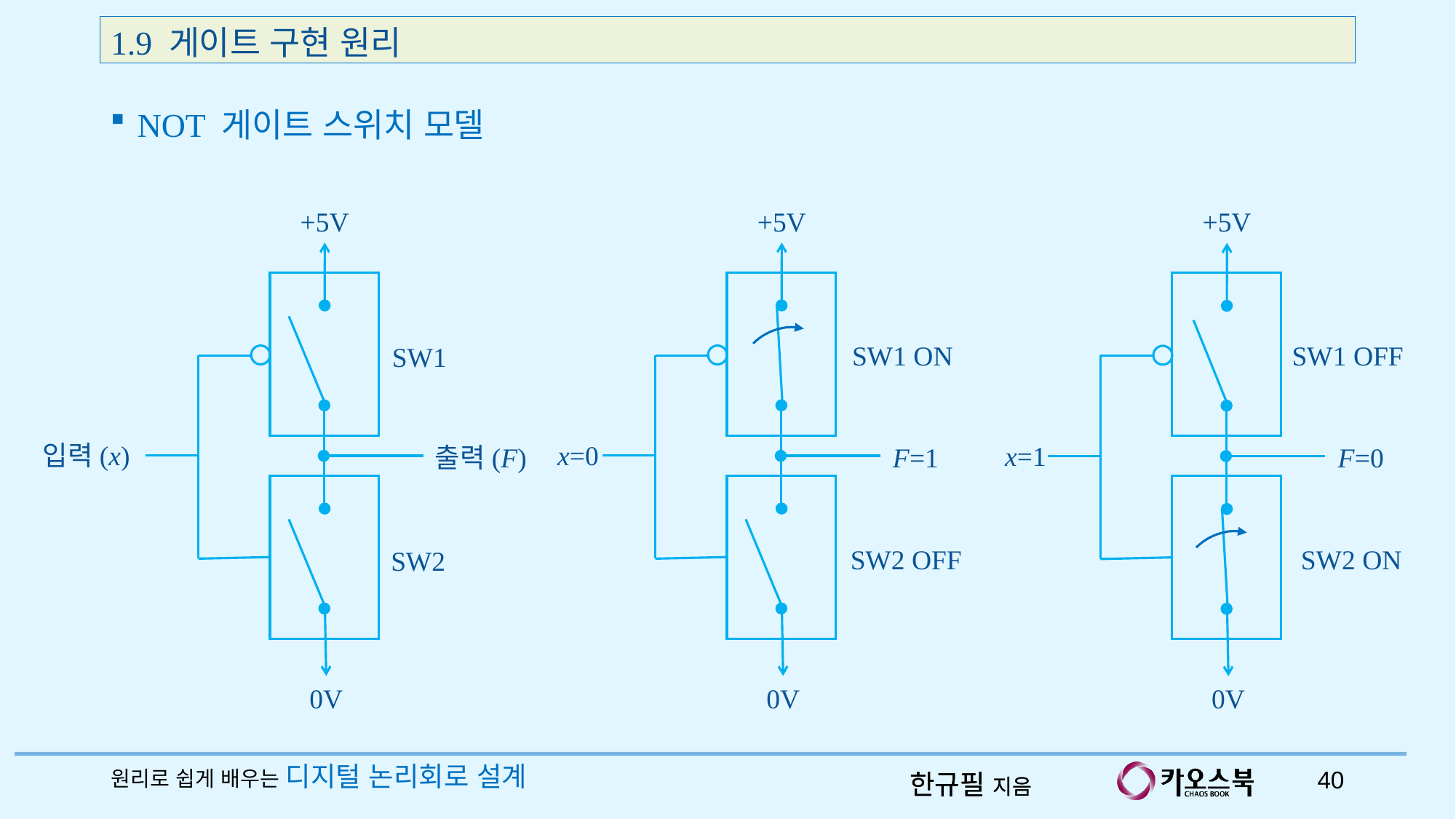

1.9 게이트 구현 원리
NOT 게이트 스위치 모델
+5V

SW1

입력(x)
출력(F)

SW2

0V
+5V

SW1 ON

x=0
F=1

SW2 OFF

0V
+5V

SW1 OFF

x=1
F=0

SW2 ON

0V
원리로 쉽게 배우는 디지털 논리회로 설계
40